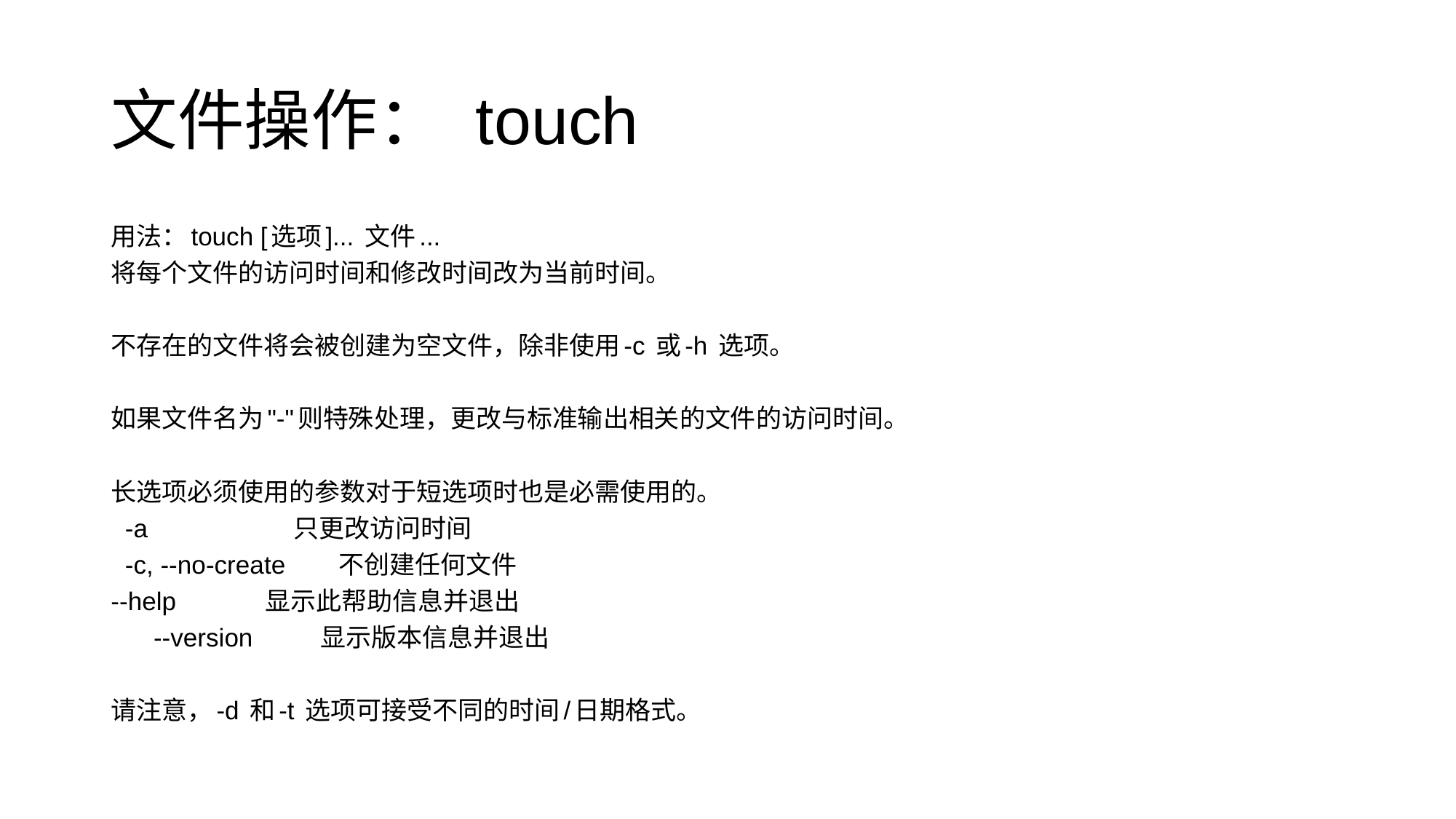

# 文件操作： touch
用法：touch [选项]... 文件...
将每个文件的访问时间和修改时间改为当前时间。

不存在的文件将会被创建为空文件，除非使用-c 或-h 选项。

如果文件名为"-"则特殊处理，更改与标准输出相关的文件的访问时间。

长选项必须使用的参数对于短选项时也是必需使用的。
  -a                    只更改访问时间
  -c, --no-create       不创建任何文件
--help            显示此帮助信息并退出
      --version         显示版本信息并退出

请注意，-d 和-t 选项可接受不同的时间/日期格式。